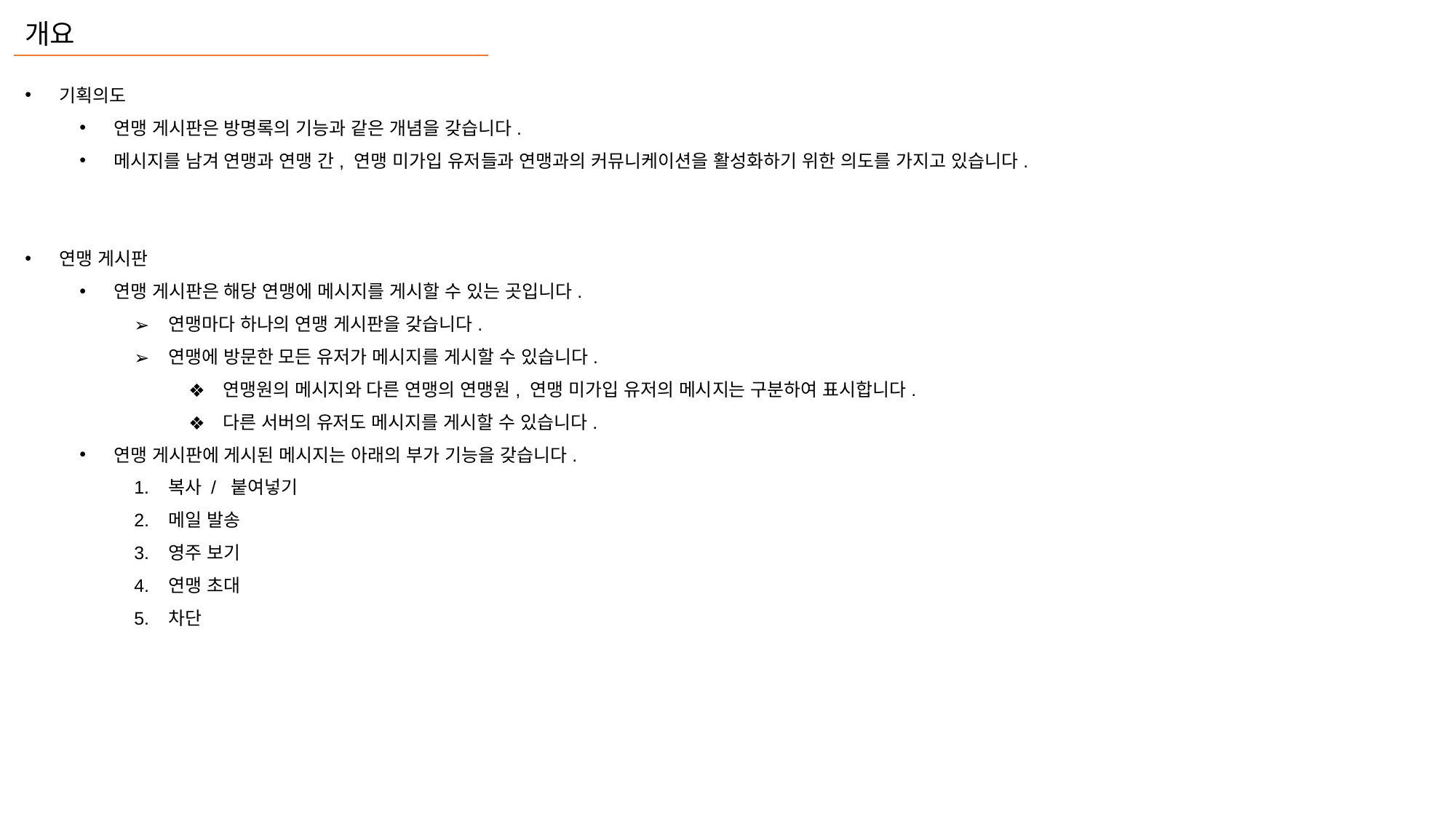

개요
기획의도
연맹 게시판은 방명록의 기능과 같은 개념을 갖습니다.
메시지를 남겨 연맹과 연맹 간, 연맹 미가입 유저들과 연맹과의 커뮤니케이션을 활성화하기 위한 의도를 가지고 있습니다.
연맹 게시판
연맹 게시판은 해당 연맹에 메시지를 게시할 수 있는 곳입니다.
연맹마다 하나의 연맹 게시판을 갖습니다.
연맹에 방문한 모든 유저가 메시지를 게시할 수 있습니다.
연맹원의 메시지와 다른 연맹의 연맹원, 연맹 미가입 유저의 메시지는 구분하여 표시합니다.
다른 서버의 유저도 메시지를 게시할 수 있습니다.
연맹 게시판에 게시된 메시지는 아래의 부가 기능을 갖습니다.
복사 /  붙여넣기
메일 발송
영주 보기
연맹 초대
차단